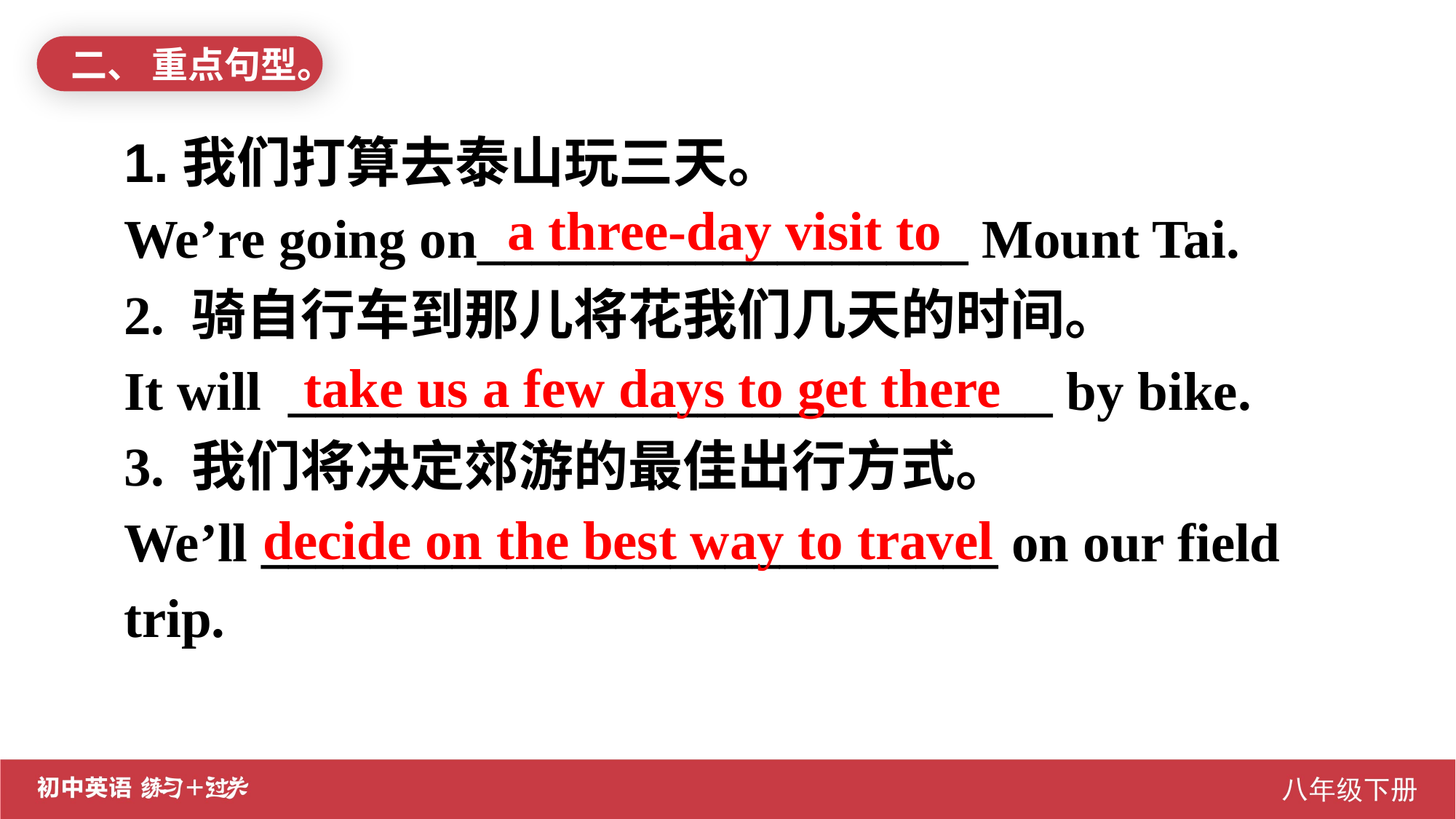

二、 重点句型。
1.我们打算去泰山玩三天。
We’re going on__________________ Mount Tai.
2. 骑自行车到那儿将花我们几天的时间。
It will  ____________________________ by bike.
3. 我们将决定郊游的最佳出行方式。
We’ll ___________________________ on our field trip.
a three-day visit to
take us a few days to get there
decide on the best way to travel